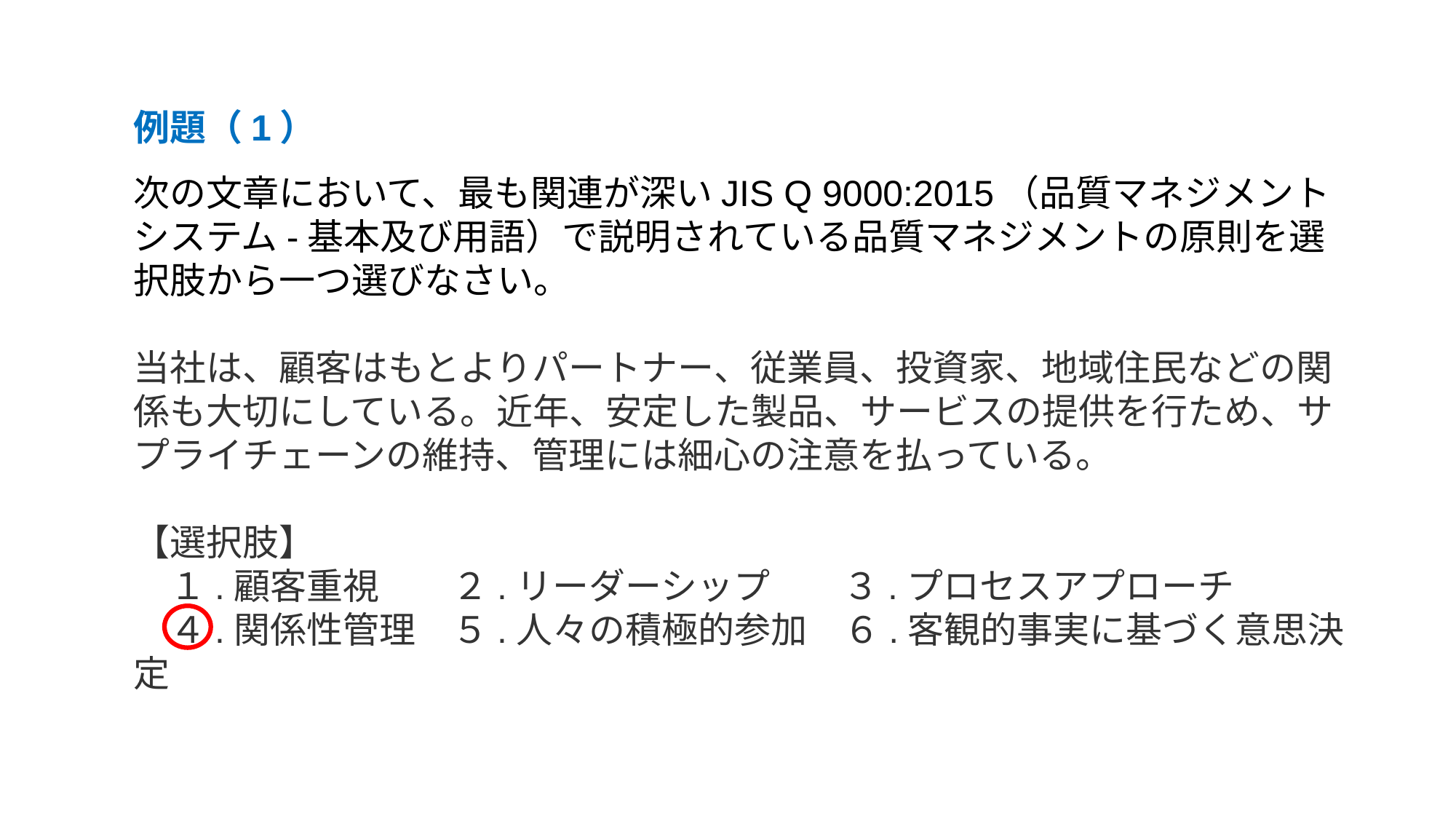

例題（1）

次の文章において、最も関連が深いJIS Q 9000:2015（品質マネジメントシステム-基本及び用語）で説明されている品質マネジメントの原則を選択肢から一つ選びなさい。

当社は、顧客はもとよりパートナー、従業員、投資家、地域住民などの関係も大切にしている。近年、安定した製品、サービスの提供を行ため、サプライチェーンの維持、管理には細心の注意を払っている。

【選択肢】
　１.顧客重視　　２.リーダーシップ　　３.プロセスアプローチ
　４.関係性管理　５.人々の積極的参加　６.客観的事実に基づく意思決定